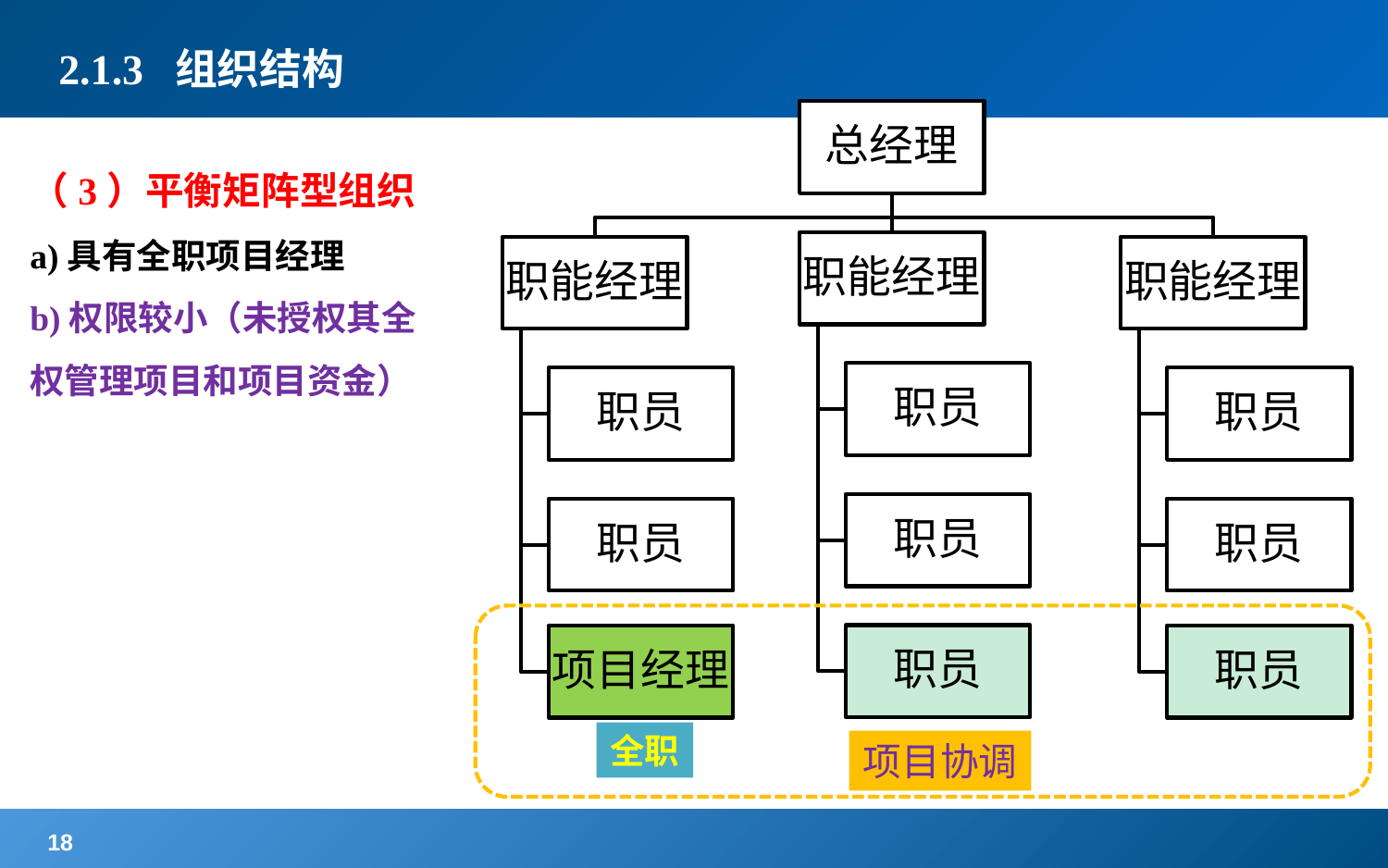

# 2.1.3  组织结构
总经理
职能经理
职员
职员
项目经理
职能经理
职员
职员
职员
职能经理
职员
职员
职员
（3）平衡矩阵型组织
a)具有全职项目经理
b)权限较小（未授权其全权管理项目和项目资金）

全职
项目协调